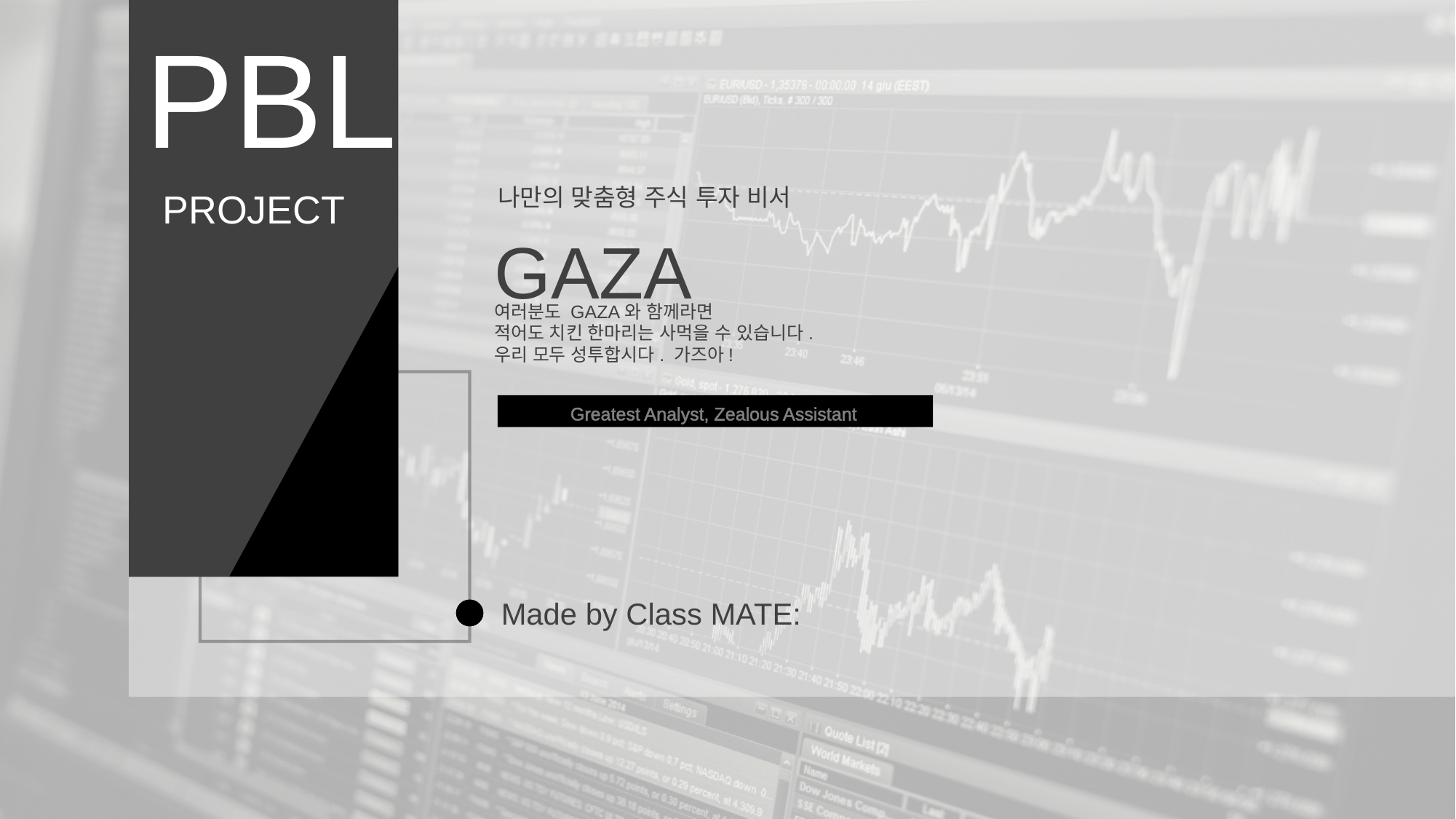

PBL
나만의 맞춤형 주식 투자 비서
GAZA
PROJECT
여러분도 GAZA와 함께라면
적어도 치킨 한마리는 사먹을 수 있습니다.
우리 모두 성투합시다. 가즈아!

Greatest Analyst, Zealous Assistant
Made by Class MATE: